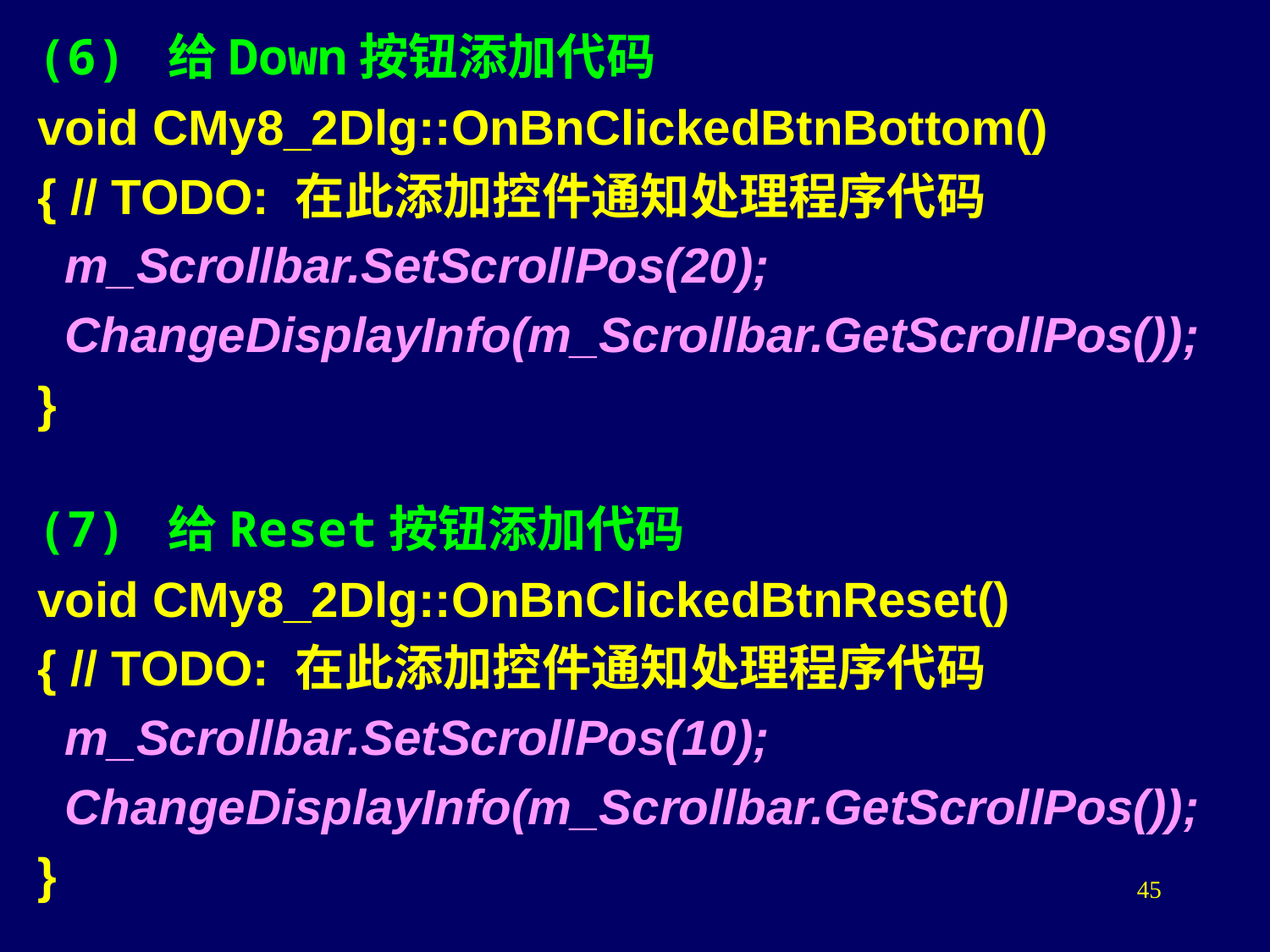

(6) 给Down按钮添加代码
void CMy8_2Dlg::OnBnClickedBtnBottom()
{ // TODO: 在此添加控件通知处理程序代码
  m_Scrollbar.SetScrollPos(20);
  ChangeDisplayInfo(m_Scrollbar.GetScrollPos());
}

(7) 给Reset按钮添加代码
void CMy8_2Dlg::OnBnClickedBtnReset()
{ // TODO: 在此添加控件通知处理程序代码
  m_Scrollbar.SetScrollPos(10);
  ChangeDisplayInfo(m_Scrollbar.GetScrollPos());
}
45